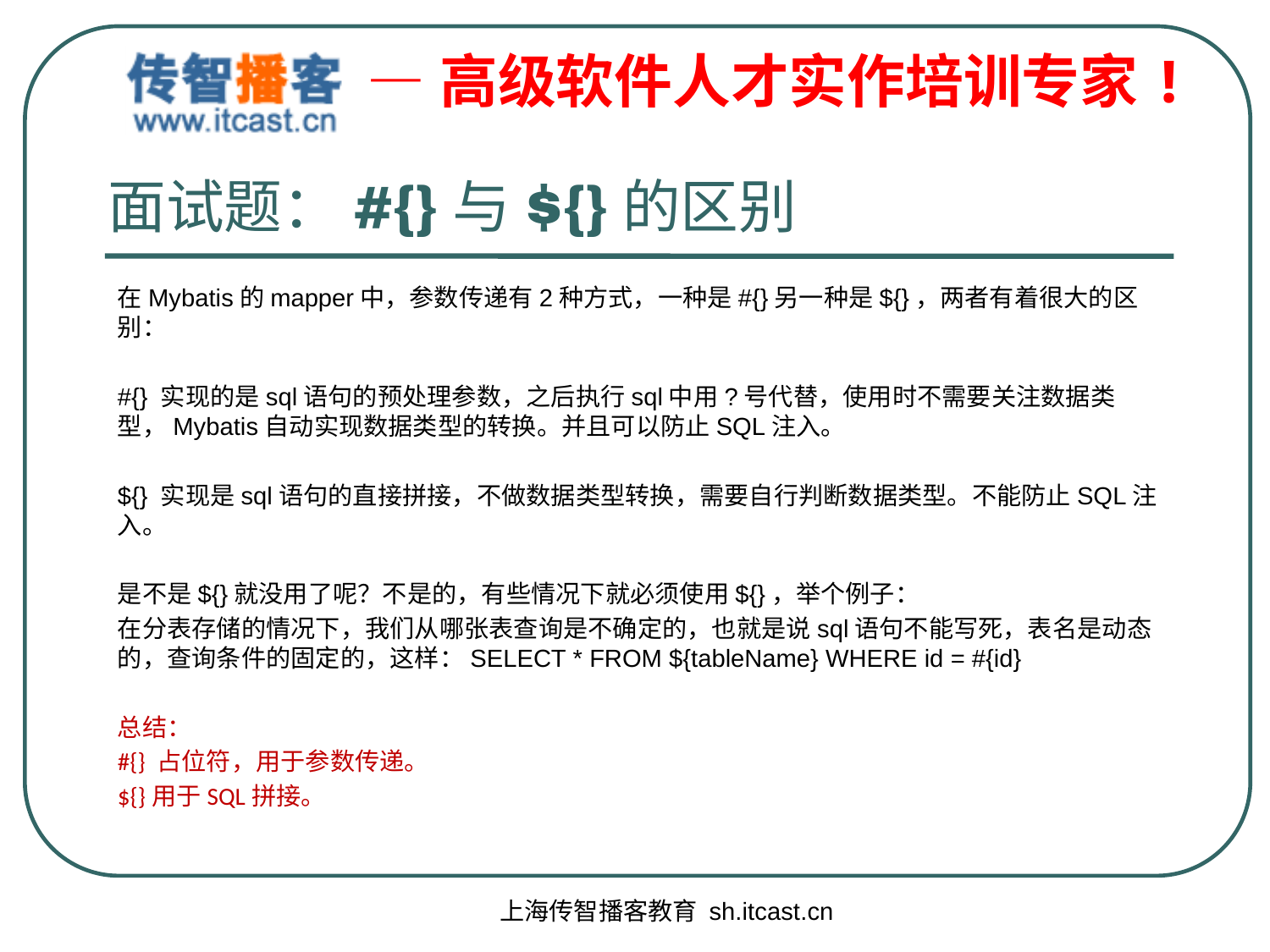

# 面试题：#{}与${}的区别
在Mybatis的mapper中，参数传递有2种方式，一种是#{}另一种是${}，两者有着很大的区别：

#{} 实现的是sql语句的预处理参数，之后执行sql中用?号代替，使用时不需要关注数据类型，Mybatis自动实现数据类型的转换。并且可以防止SQL注入。

${} 实现是sql语句的直接拼接，不做数据类型转换，需要自行判断数据类型。不能防止SQL注入。

是不是${}就没用了呢？不是的，有些情况下就必须使用${}，举个例子：
在分表存储的情况下，我们从哪张表查询是不确定的，也就是说sql语句不能写死，表名是动态的，查询条件的固定的，这样：SELECT * FROM ${tableName} WHERE id = #{id}

总结：
#{} 占位符，用于参数传递。
${}用于SQL拼接。

上海传智播客教育 sh.itcast.cn